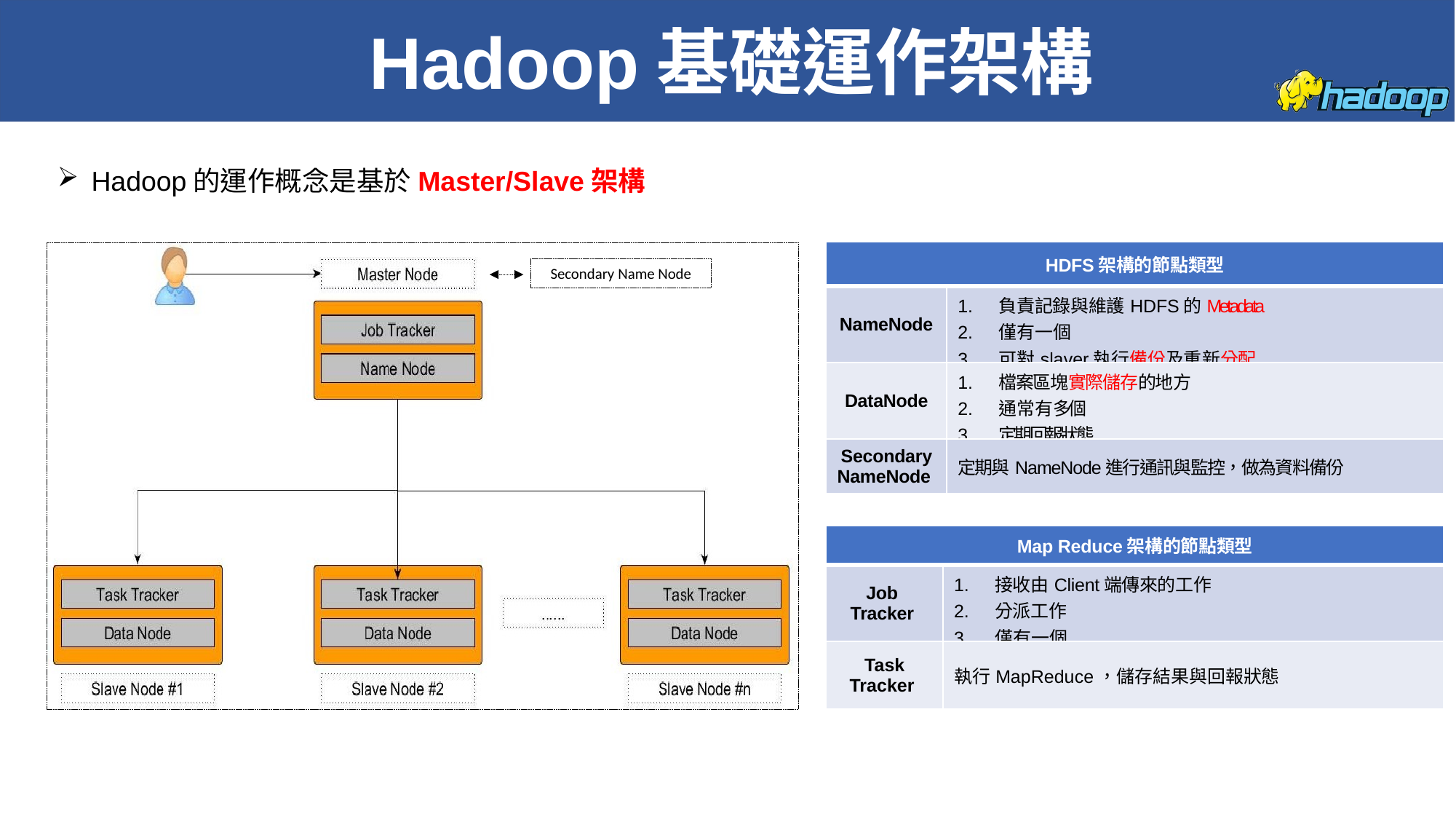

Hadoop基礎運作架構

Hadoop的運作概念是基於Master/Slave架構
| HDFS架構的節點類型 |  |
| --- | --- |
| NameNode | 負責記錄與維護HDFS的Metadata 僅有一個 可對slaver執行備份及重新分配 |
| DataNode | 檔案區塊實際儲存的地方 通常有多個 定期回報狀態 |
| Secondary NameNode | 定期與NameNode進行通訊與監控，做為資料備份 |

Secondary Name Node
| Map Reduce架構的節點類型 |  |
| --- | --- |
| Job Tracker | 接收由Client端傳來的工作 分派工作 僅有一個 |
| Task Tracker | 執行MapReduce，儲存結果與回報狀態 |